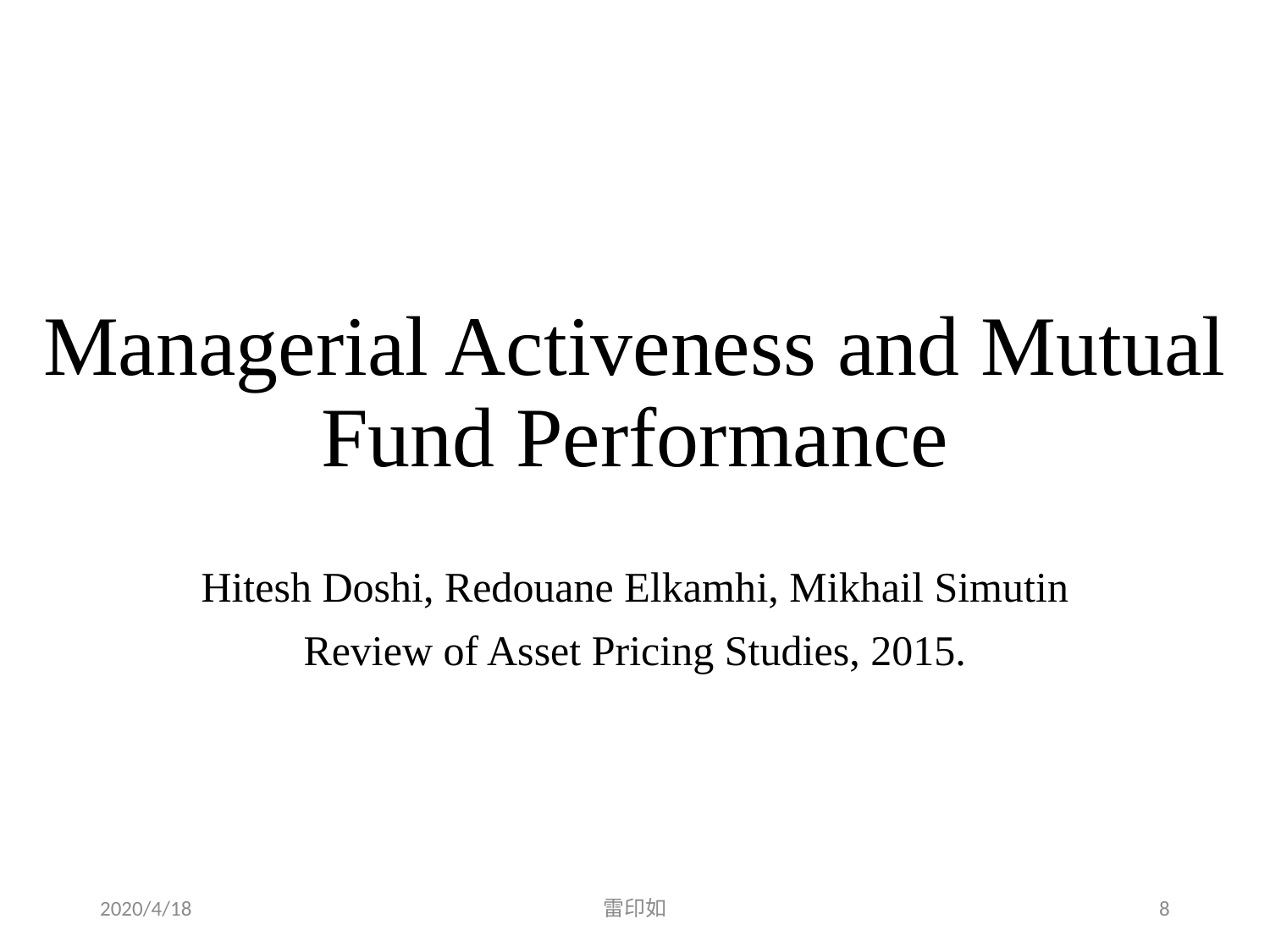

# Managerial Activeness and Mutual Fund Performance
Hitesh Doshi, Redouane Elkamhi, Mikhail Simutin
Review of Asset Pricing Studies, 2015.
2020/4/18
雷印如
8